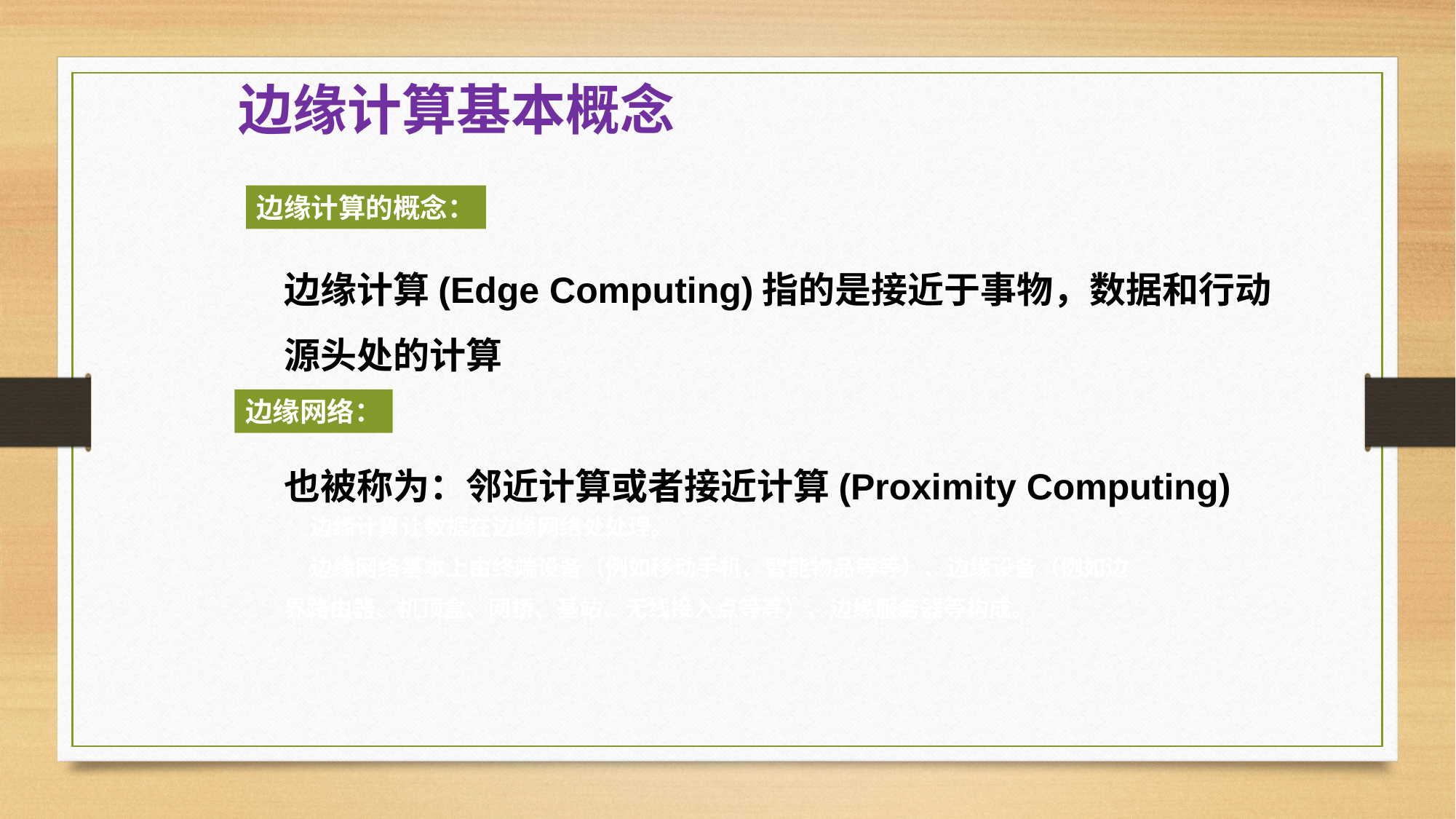

边缘计算基本概念
边缘计算的概念：
边缘计算(Edge Computing)指的是接近于事物，数据和行动源头处的计算

也被称为：邻近计算或者接近计算(Proximity Computing)
边缘网络：
    边缘计算让数据在边缘网络处处理。
    边缘网络基本上由终端设备（例如移动手机、智能物品等等）、边缘设备（例如边界路由器、机顶盒、网桥、基站、无线接入点等等）、边缘服务器等构成。